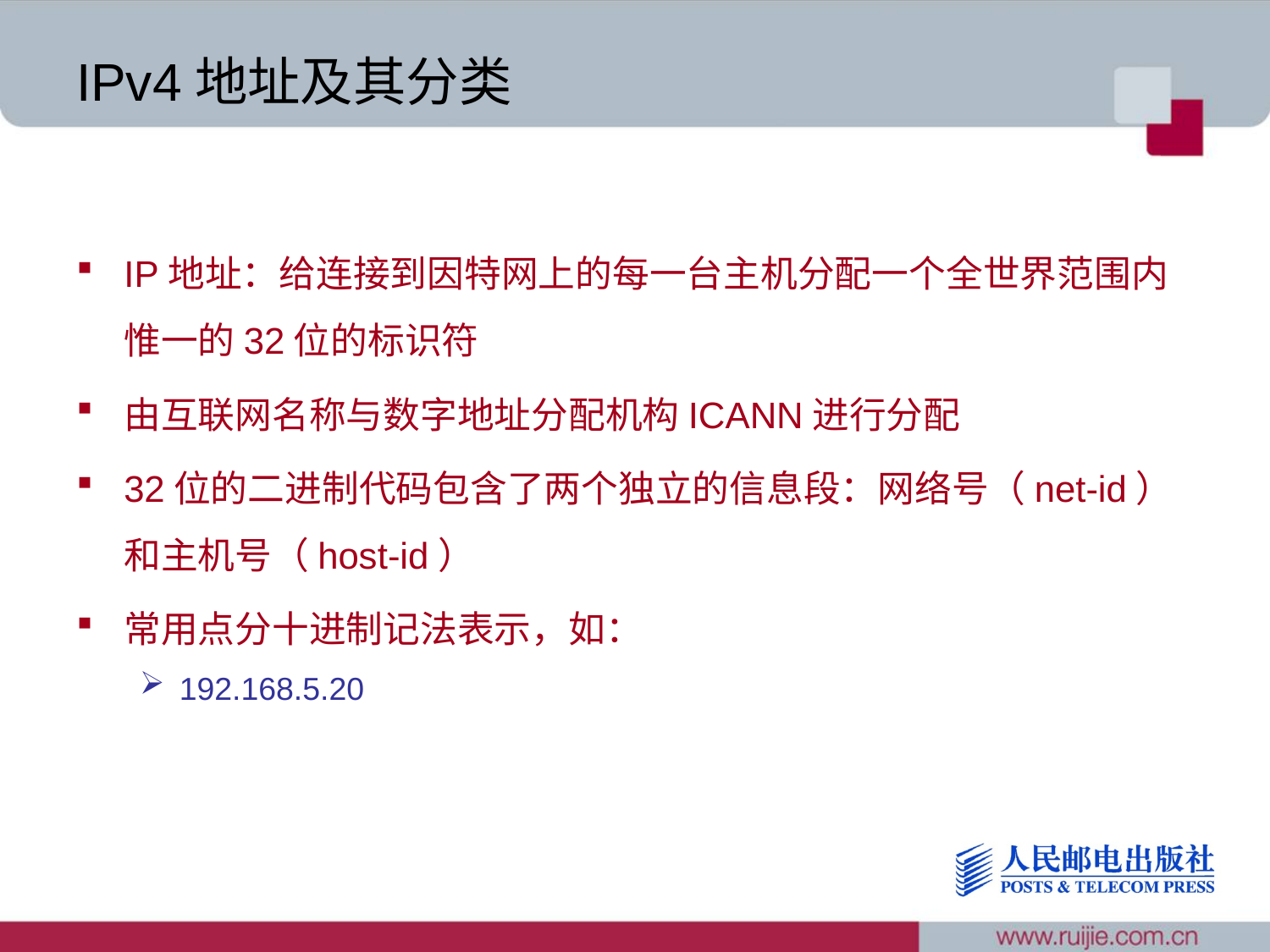

# IPv4地址及其分类
IP地址：给连接到因特网上的每一台主机分配一个全世界范围内惟一的32位的标识符
由互联网名称与数字地址分配机构ICANN进行分配
32位的二进制代码包含了两个独立的信息段：网络号（net-id）和主机号（host-id）
常用点分十进制记法表示，如：
192.168.5.20